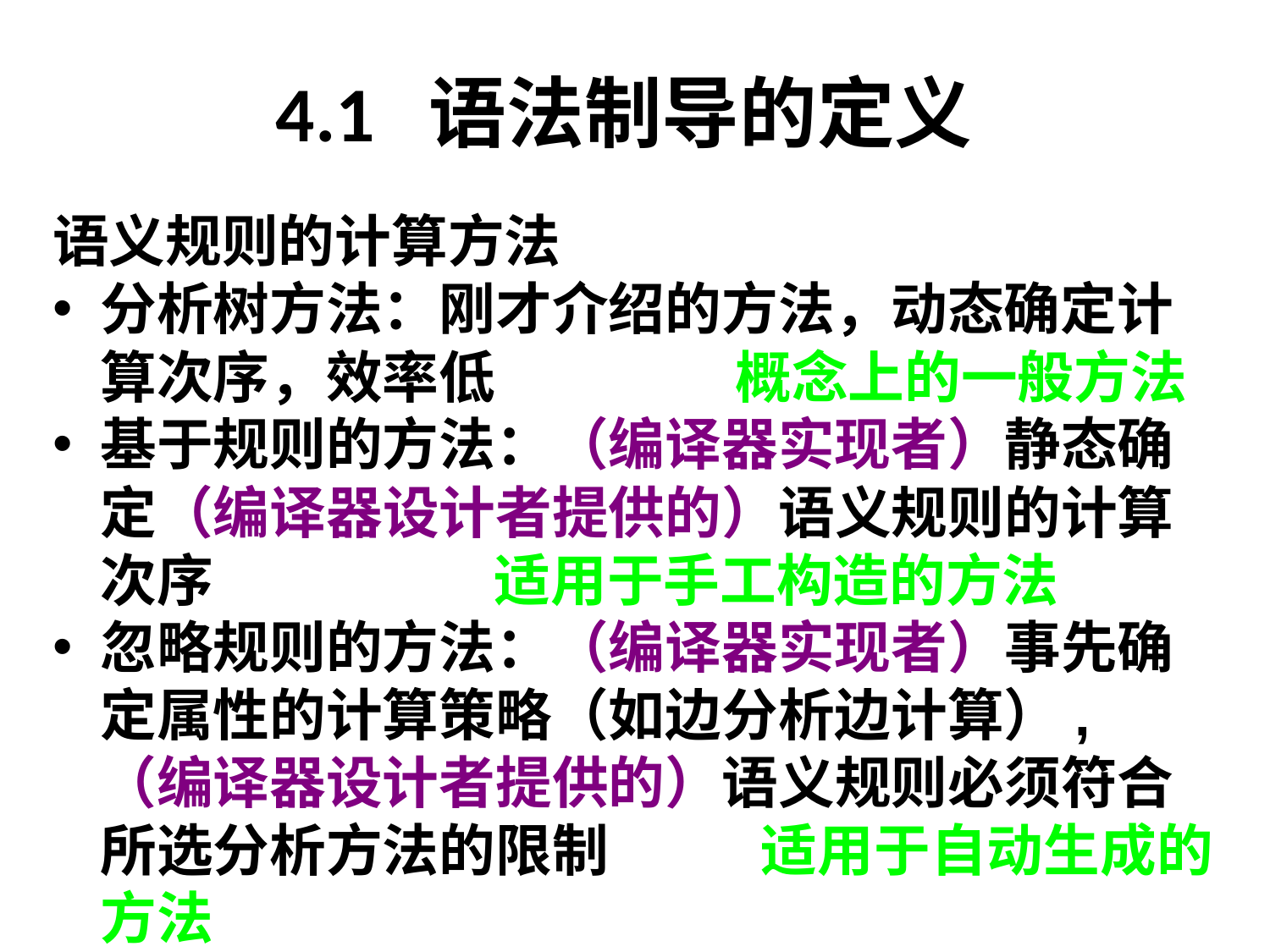

# 4.1  语法制导的定义
语义规则的计算方法
分析树方法：刚才介绍的方法，动态确定计算次序，效率低		概念上的一般方法
基于规则的方法：（编译器实现者）静态确定（编译器设计者提供的）语义规则的计算次序			 适用于手工构造的方法
忽略规则的方法：（编译器实现者）事先确定属性的计算策略（如边分析边计算）,（编译器设计者提供的）语义规则必须符合所选分析方法的限制	  适用于自动生成的方法